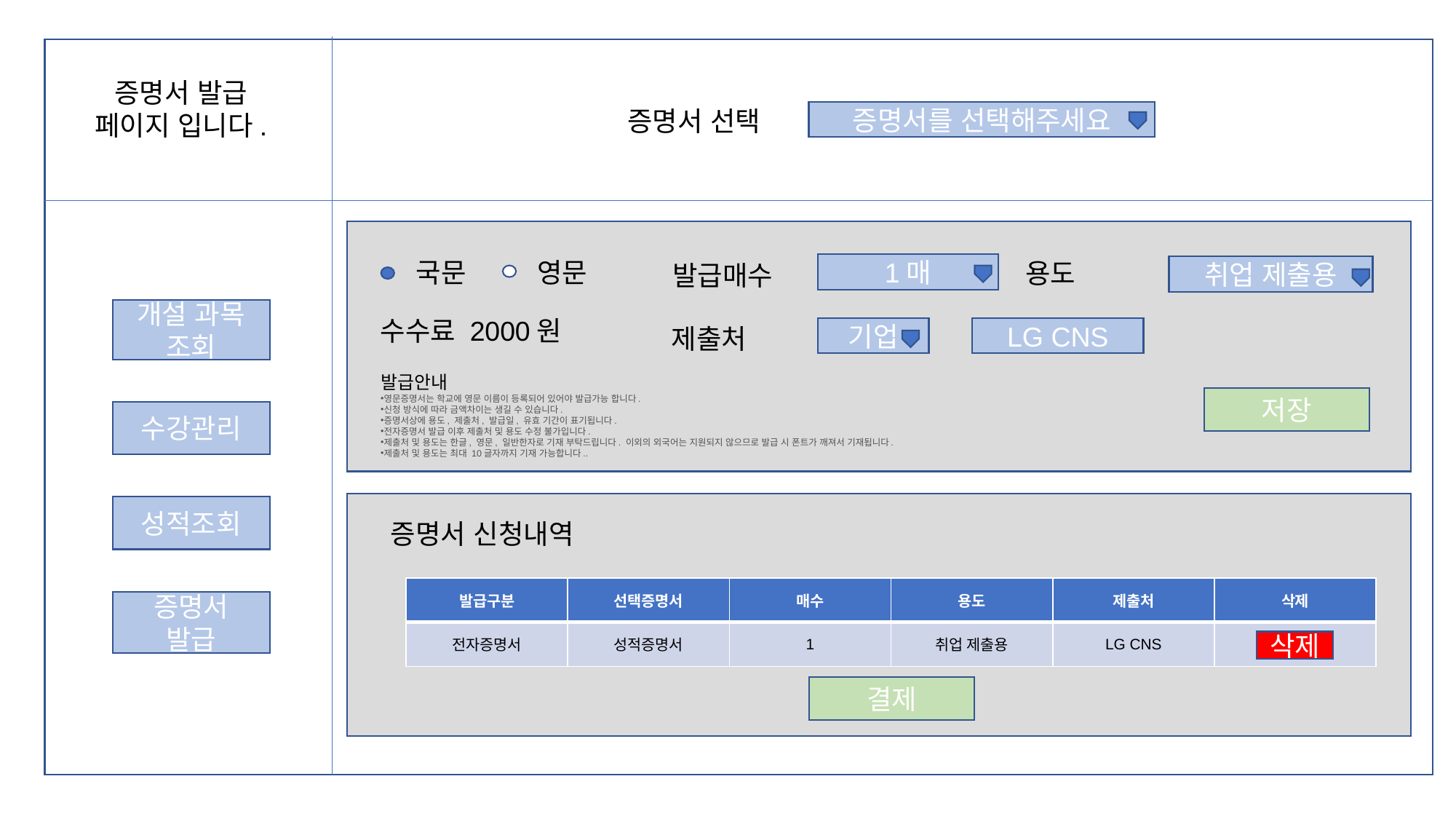

증명서 발급
페이지 입니다.
증명서 선택
증명서를 선택해주세요

국문
영문
용도
발급매수
1매
취업 제출용

개설 과목
조회
수수료 2000원
제출처
기업
LG CNS

발급안내
영문증명서는 학교에 영문 이름이 등록되어 있어야 발급가능 합니다.
신청 방식에 따라 금액차이는 생길 수 있습니다.
증명서상에 용도, 제출처, 발급일, 유효 기간이 표기됩니다.
전자증명서 발급 이후 제출처 및 용도 수정 불가입니다.
제출처 및 용도는 한글, 영문, 일반한자로 기재 부탁드립니다. 이외의 외국어는 지원되지 않으므로 발급 시 폰트가 깨져서 기재됩니다.
제출처 및 용도는 최대 10글자까지 기재 가능합니다..
저장
수강관리

성적조회
증명서 신청내역
| 발급구분 | 선택증명서 | 매수 | 용도 | 제출처 | 삭제 |
| --- | --- | --- | --- | --- | --- |
| 전자증명서 | 성적증명서 | 1 | 취업 제출용 | LG CNS |  |
증명서
발급
삭제
결제